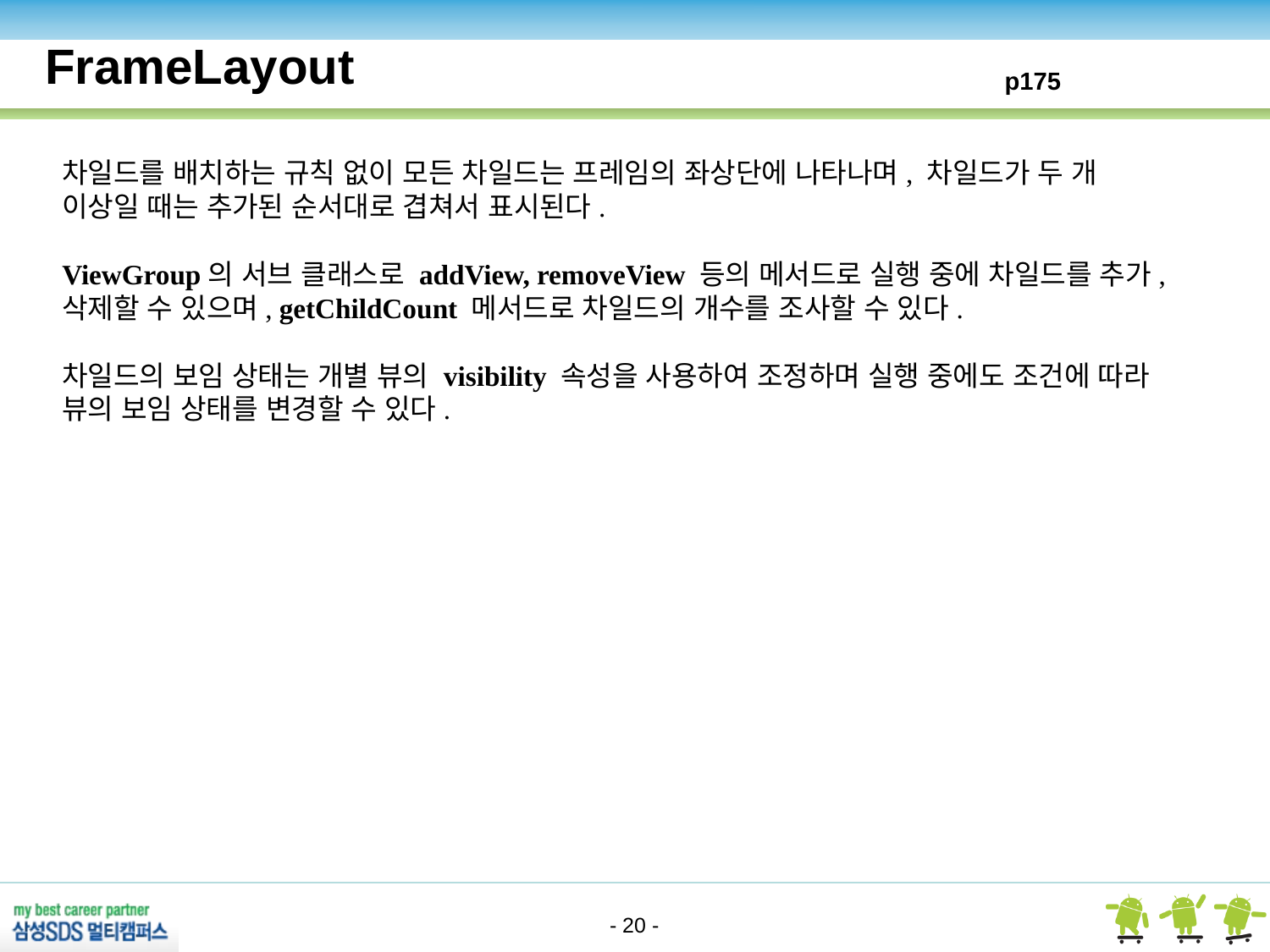

FrameLayout
p175
차일드를 배치하는 규칙 없이 모든 차일드는 프레임의 좌상단에 나타나며, 차일드가 두 개 이상일 때는 추가된 순서대로 겹쳐서 표시된다.

ViewGroup의 서브 클래스로 addView, removeView 등의 메서드로 실행 중에 차일드를 추가, 삭제할 수 있으며, getChildCount 메서드로 차일드의 개수를 조사할 수 있다.

차일드의 보임 상태는 개별 뷰의 visibility 속성을 사용하여 조정하며 실행 중에도 조건에 따라 뷰의 보임 상태를 변경할 수 있다.

- 20 -